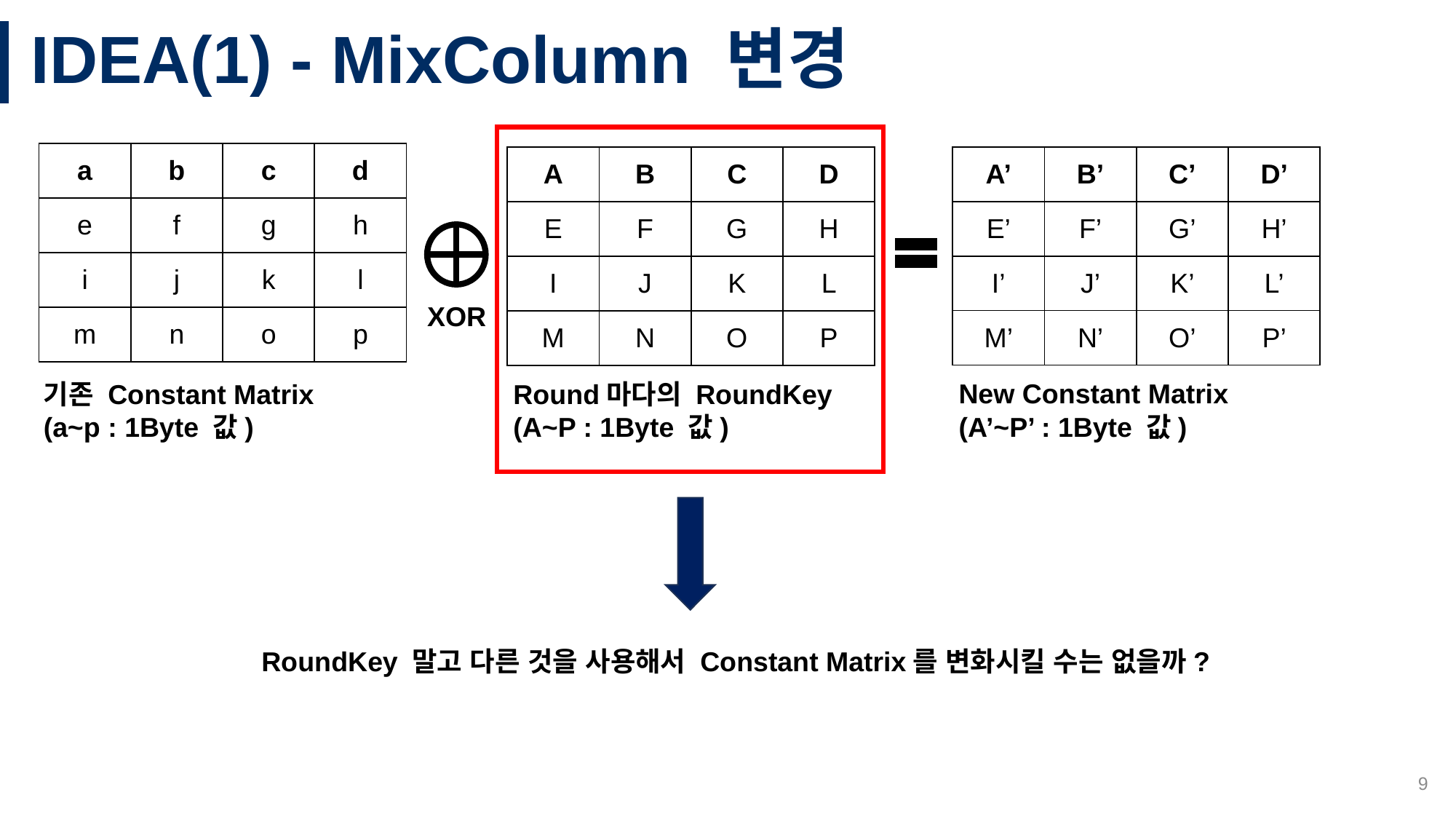

# IDEA(1) - MixColumn 변경

| a | b | c | d |
| --- | --- | --- | --- |
| e | f | g | h |
| i | j | k | l |
| m | n | o | p |
| A’ | B’ | C’ | D’ |
| --- | --- | --- | --- |
| E’ | F’ | G’ | H’ |
| I’ | J’ | K’ | L’ |
| M’ | N’ | O’ | P’ |
| A | B | C | D |
| --- | --- | --- | --- |
| E | F | G | H |
| I | J | K | L |
| M | N | O | P |

XOR
New Constant Matrix
(A’~P’ : 1Byte 값)
기존 Constant Matrix
(a~p : 1Byte 값)
Round마다의 RoundKey
(A~P : 1Byte 값)

RoundKey 말고 다른 것을 사용해서 Constant Matrix를 변화시킬 수는 없을까?
9